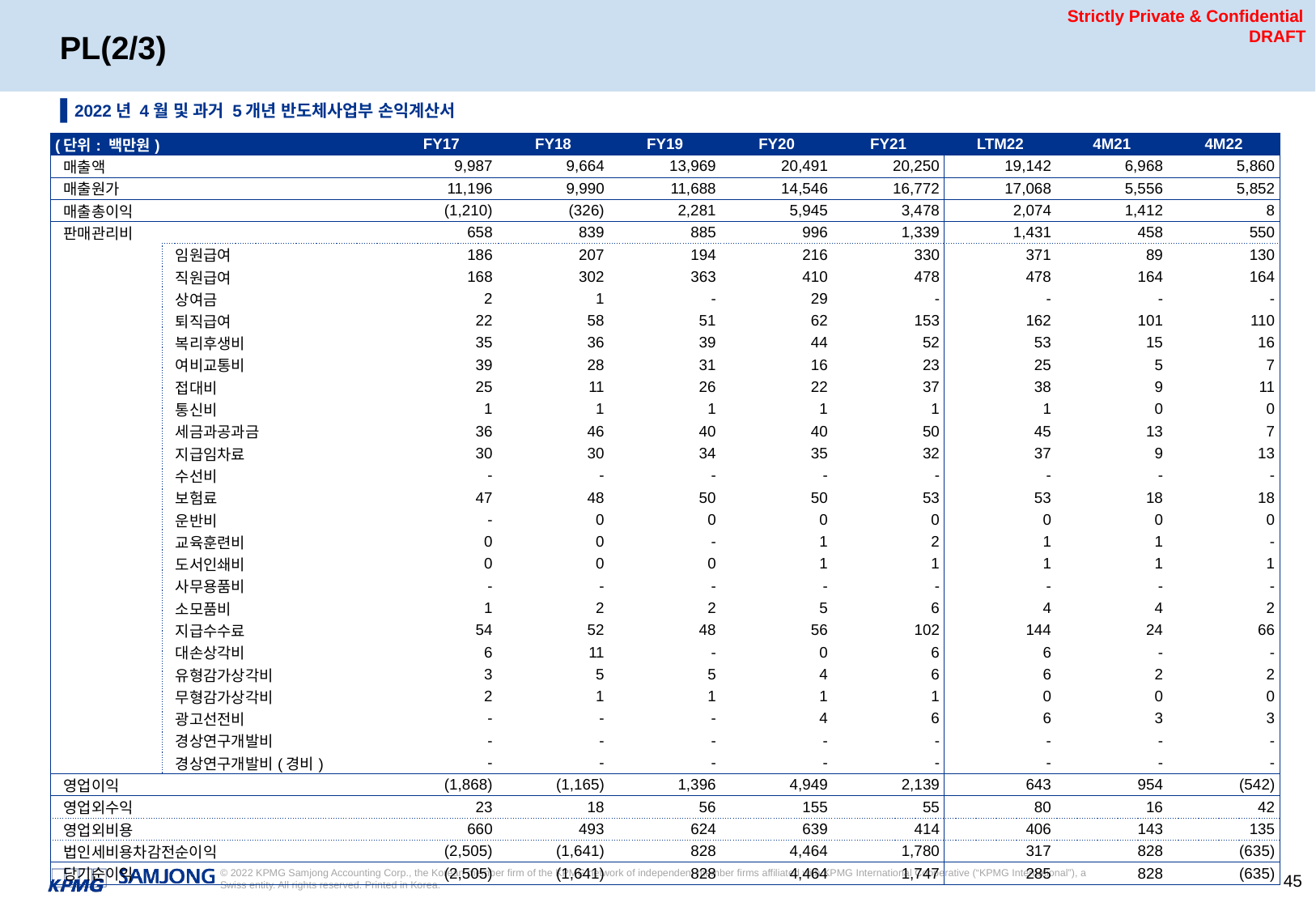

# PL(2/3)
▌2022년 4월 및 과거 5개년 반도체사업부 손익계산서

| (단위: 백만원) |  | FY17 | FY18 | FY19 | FY20 | FY21 | LTM22 | 4M21 | 4M22 |
| --- | --- | --- | --- | --- | --- | --- | --- | --- | --- |
| 매출액 |  | 9,987 | 9,664 | 13,969 | 20,491 | 20,250 | 19,142 | 6,968 | 5,860 |
| 매출원가 |  | 11,196 | 9,990 | 11,688 | 14,546 | 16,772 | 17,068 | 5,556 | 5,852 |
| 매출총이익 |  | (1,210) | (326) | 2,281 | 5,945 | 3,478 | 2,074 | 1,412 | 8 |
| 판매관리비 |  | 658 | 839 | 885 | 996 | 1,339 | 1,431 | 458 | 550 |
|  | 임원급여 | 186 | 207 | 194 | 216 | 330 | 371 | 89 | 130 |
|  | 직원급여 | 168 | 302 | 363 | 410 | 478 | 478 | 164 | 164 |
|  | 상여금 | 2 | 1 | - | 29 | - | - | - | - |
|  | 퇴직급여 | 22 | 58 | 51 | 62 | 153 | 162 | 101 | 110 |
|  | 복리후생비 | 35 | 36 | 39 | 44 | 52 | 53 | 15 | 16 |
|  | 여비교통비 | 39 | 28 | 31 | 16 | 23 | 25 | 5 | 7 |
|  | 접대비 | 25 | 11 | 26 | 22 | 37 | 38 | 9 | 11 |
|  | 통신비 | 1 | 1 | 1 | 1 | 1 | 1 | 0 | 0 |
|  | 세금과공과금 | 36 | 46 | 40 | 40 | 50 | 45 | 13 | 7 |
|  | 지급임차료 | 30 | 30 | 34 | 35 | 32 | 37 | 9 | 13 |
|  | 수선비 | - | - | - | - | - | - | - | - |
|  | 보험료 | 47 | 48 | 50 | 50 | 53 | 53 | 18 | 18 |
|  | 운반비 | - | 0 | 0 | 0 | 0 | 0 | 0 | 0 |
|  | 교육훈련비 | 0 | 0 | - | 1 | 2 | 1 | 1 | - |
|  | 도서인쇄비 | 0 | 0 | 0 | 1 | 1 | 1 | 1 | 1 |
|  | 사무용품비 | - | - | - | - | - | - | - | - |
|  | 소모품비 | 1 | 2 | 2 | 5 | 6 | 4 | 4 | 2 |
|  | 지급수수료 | 54 | 52 | 48 | 56 | 102 | 144 | 24 | 66 |
|  | 대손상각비 | 6 | 11 | - | 0 | 6 | 6 | - | - |
|  | 유형감가상각비 | 3 | 5 | 5 | 4 | 6 | 6 | 2 | 2 |
|  | 무형감가상각비 | 2 | 1 | 1 | 1 | 1 | 0 | 0 | 0 |
|  | 광고선전비 | - | - | - | 4 | 6 | 6 | 3 | 3 |
|  | 경상연구개발비 | - | - | - | - | - | - | - | - |
|  | 경상연구개발비(경비) | - | - | - | - | - | - | - | - |
| 영업이익 |  | (1,868) | (1,165) | 1,396 | 4,949 | 2,139 | 643 | 954 | (542) |
| 영업외수익 |  | 23 | 18 | 56 | 155 | 55 | 80 | 16 | 42 |
| 영업외비용 |  | 660 | 493 | 624 | 639 | 414 | 406 | 143 | 135 |
| 법인세비용차감전순이익 |  | (2,505) | (1,641) | 828 | 4,464 | 1,780 | 317 | 828 | (635) |
| 당기순이익 |  | (2,505) | (1,641) | 828 | 4,464 | 1,747 | 285 | 828 | (635) |